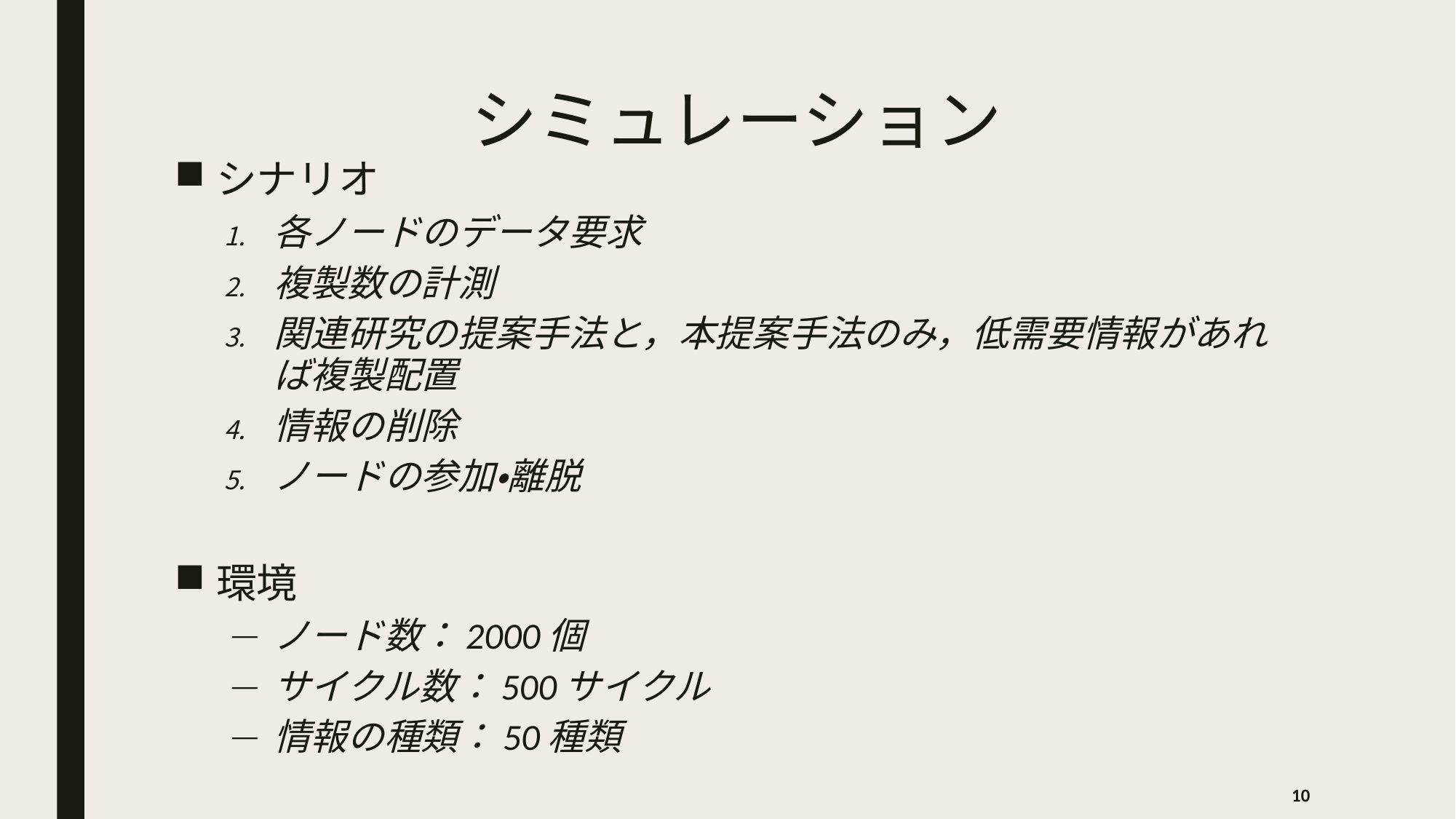

# シミュレーション
シナリオ
各ノードのデータ要求
複製数の計測
関連研究の提案手法と，本提案手法のみ，低需要情報があれば複製配置
情報の削除
ノードの参加・離脱

環境
ノード数：2000個
サイクル数：500サイクル
情報の種類：50種類
10